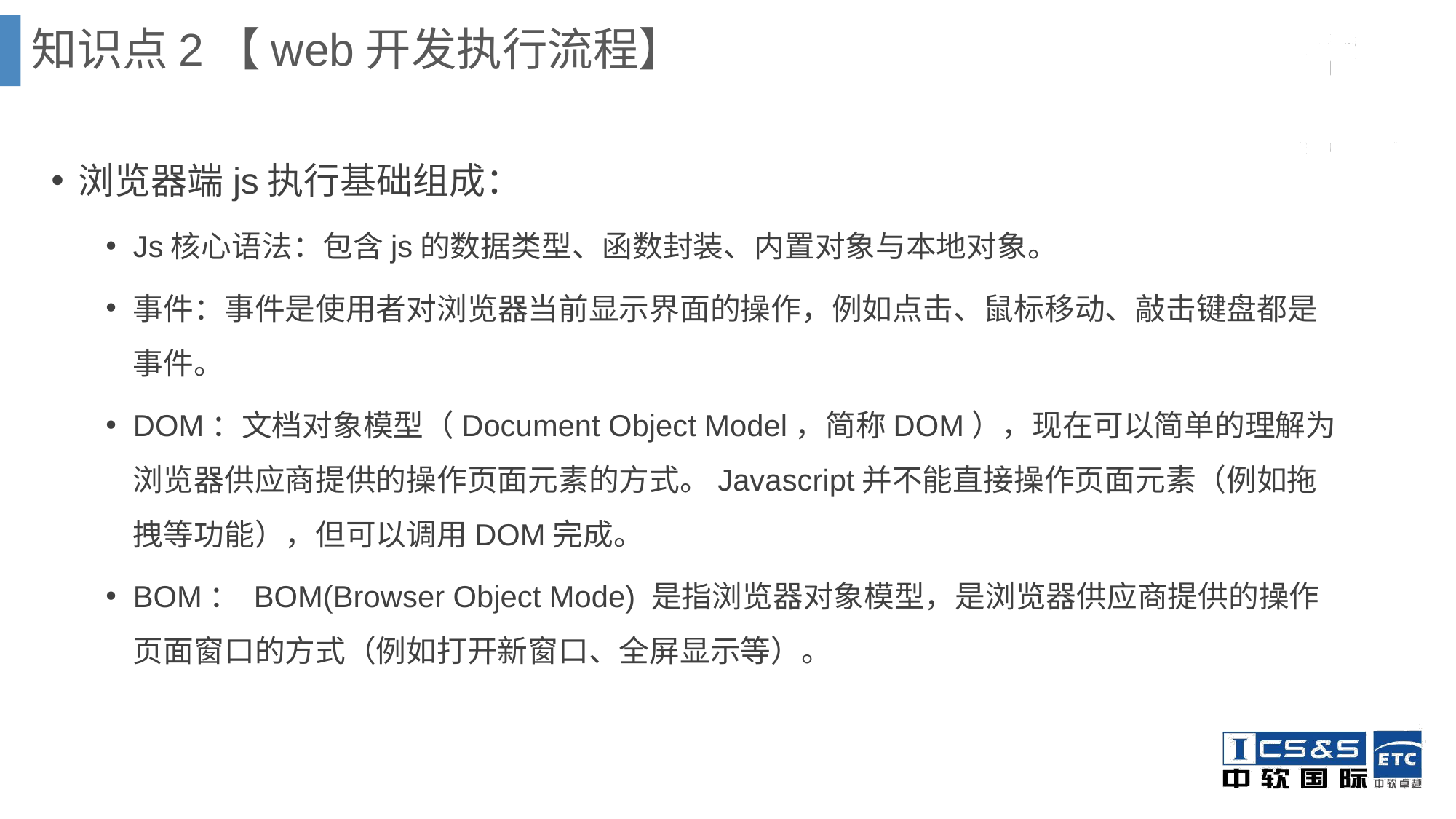

知识点2【web开发执行流程】
浏览器端js执行基础组成：
Js核心语法：包含js的数据类型、函数封装、内置对象与本地对象。
事件：事件是使用者对浏览器当前显示界面的操作，例如点击、鼠标移动、敲击键盘都是事件。
DOM：文档对象模型（Document Object Model，简称DOM），现在可以简单的理解为浏览器供应商提供的操作页面元素的方式。Javascript并不能直接操作页面元素（例如拖拽等功能），但可以调用DOM完成。
BOM： BOM(Browser Object Mode) 是指浏览器对象模型，是浏览器供应商提供的操作页面窗口的方式（例如打开新窗口、全屏显示等）。